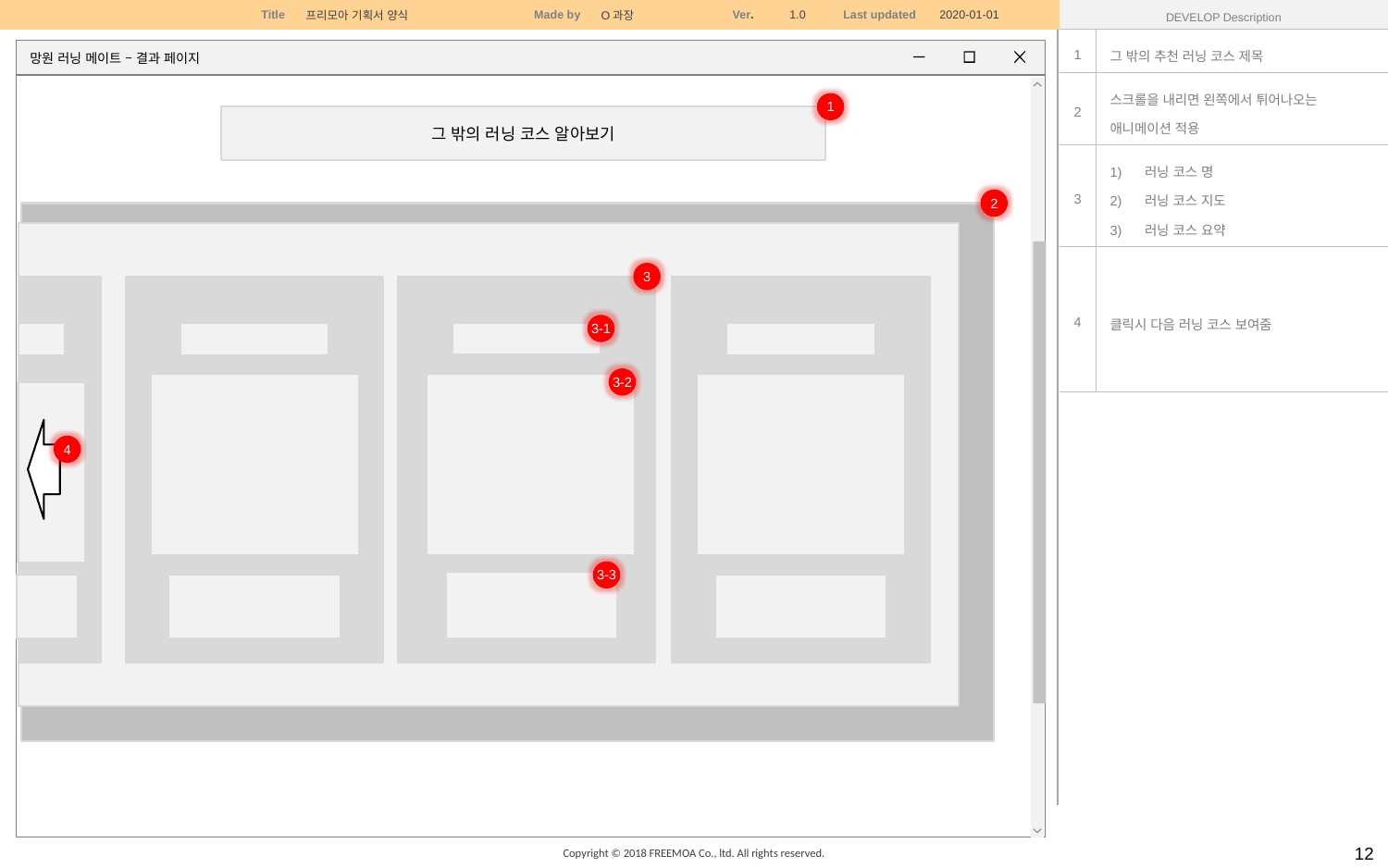

| DEVELOP Description |  |
| --- | --- |
| 1 | 그 밖의 추천 러닝 코스 제목 |
| 2 | 스크롤을 내리면 왼쪽에서 튀어나오는 애니메이션 적용 |
| 3 | 러닝 코스 명 러닝 코스 지도 러닝 코스 요약 |
| 4 | 클릭시 다음 러닝 코스 보여줌 |
망원 러닝 메이트 – 결과 페이지

1

그 밖의 러닝 코스 알아보기
2

3

3-1

3-2

4

3-3